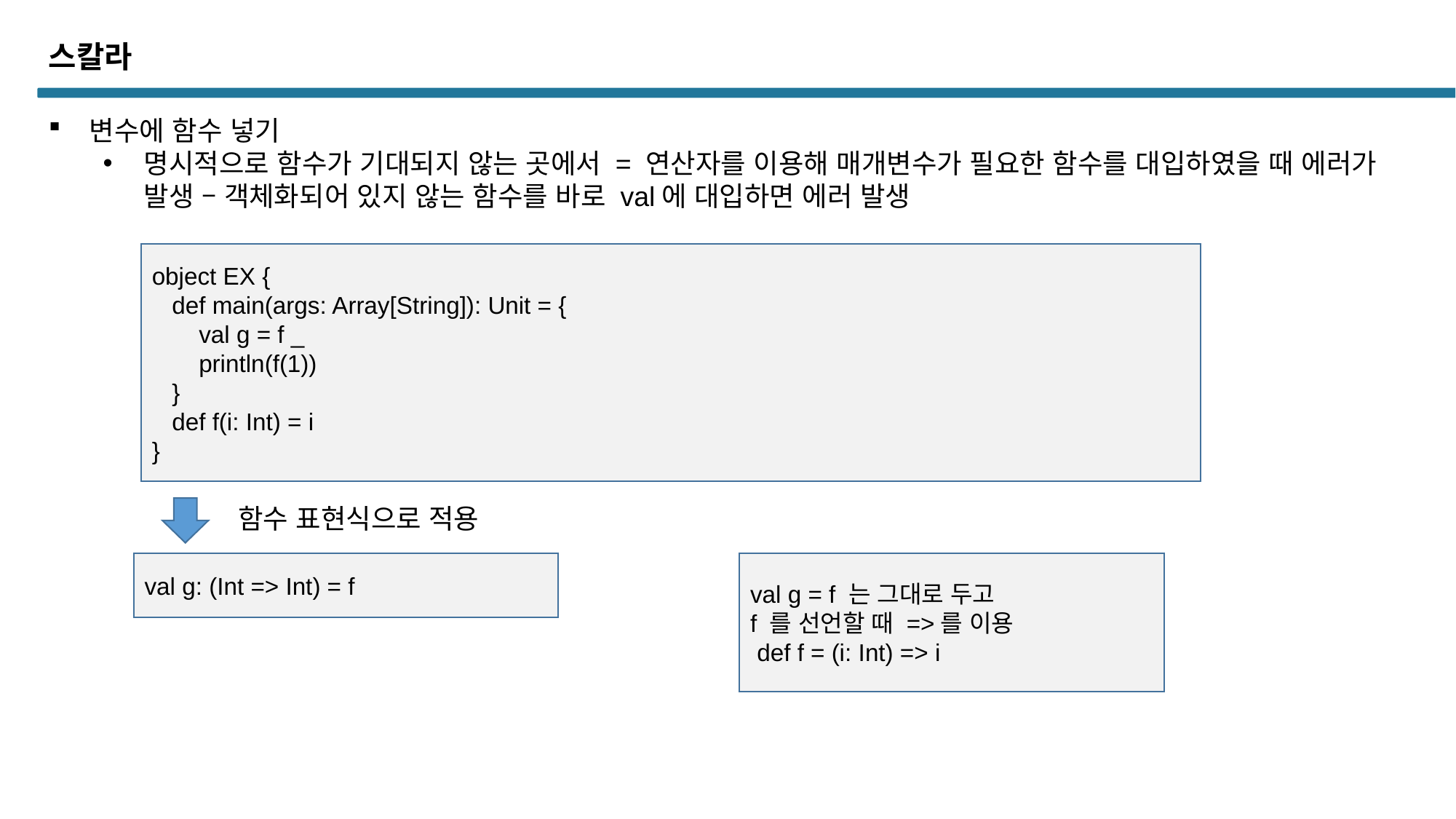

스칼라
변수에 함수 넣기
명시적으로 함수가 기대되지 않는 곳에서 = 연산자를 이용해 매개변수가 필요한 함수를 대입하였을 때 에러가 발생 – 객체화되어 있지 않는 함수를 바로 val에 대입하면 에러 발생

object EX {
   def main(args: Array[String]): Unit = {
       val g = f _
       println(f(1))
   }
   def f(i: Int) = i
}
함수 표현식으로 적용

val g: (Int => Int) = f
val g = f 는 그대로 두고
f 를 선언할 때 =>를 이용
 def f = (i: Int) => i